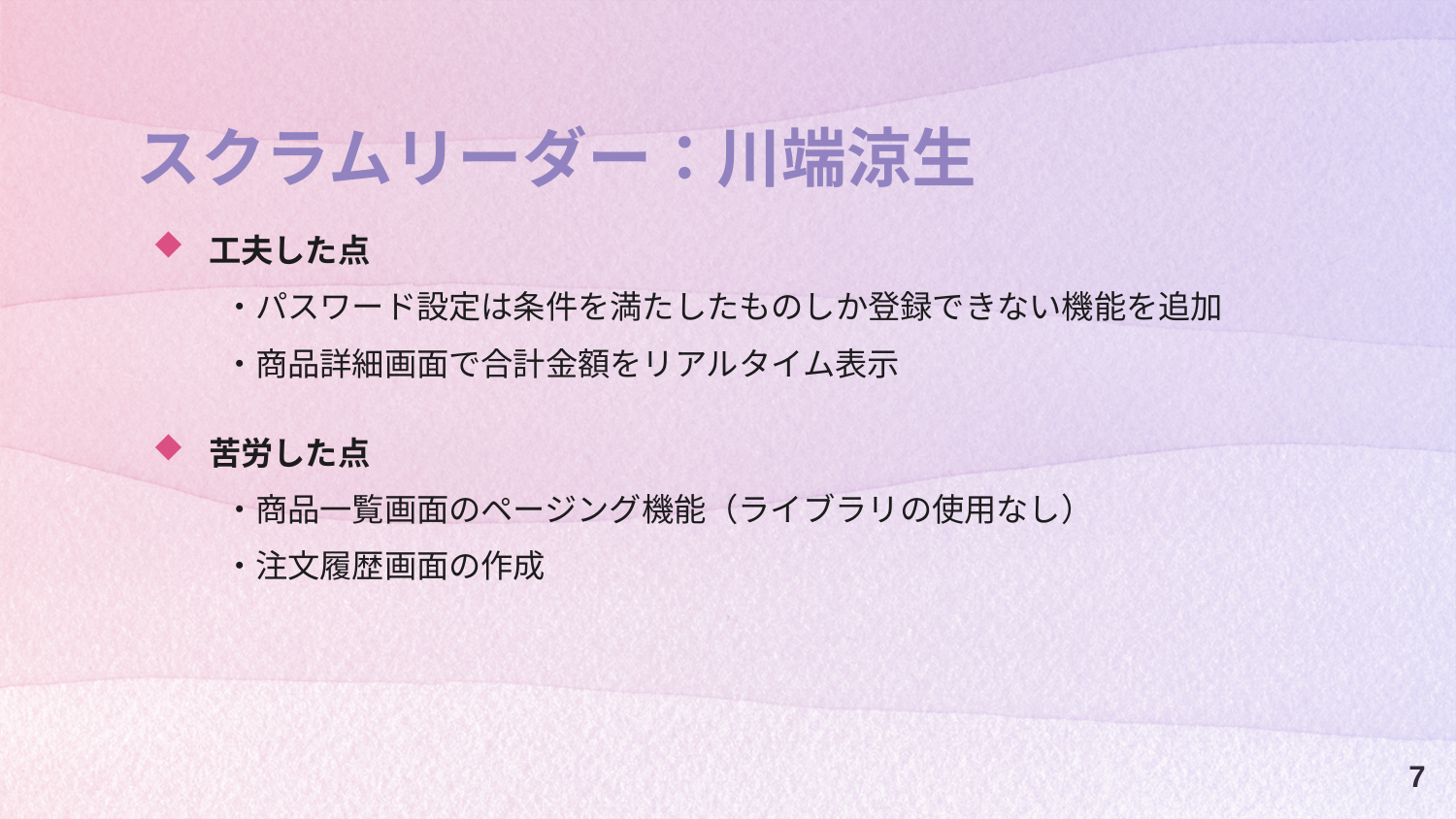

# スクラムリーダー：川端涼生
工夫した点
・パスワード設定は条件を満たしたものしか登録できない機能を追加
・商品詳細画面で合計金額をリアルタイム表示

苦労した点
・商品一覧画面のページング機能（ライブラリの使用なし）
・注文履歴画面の作成
7